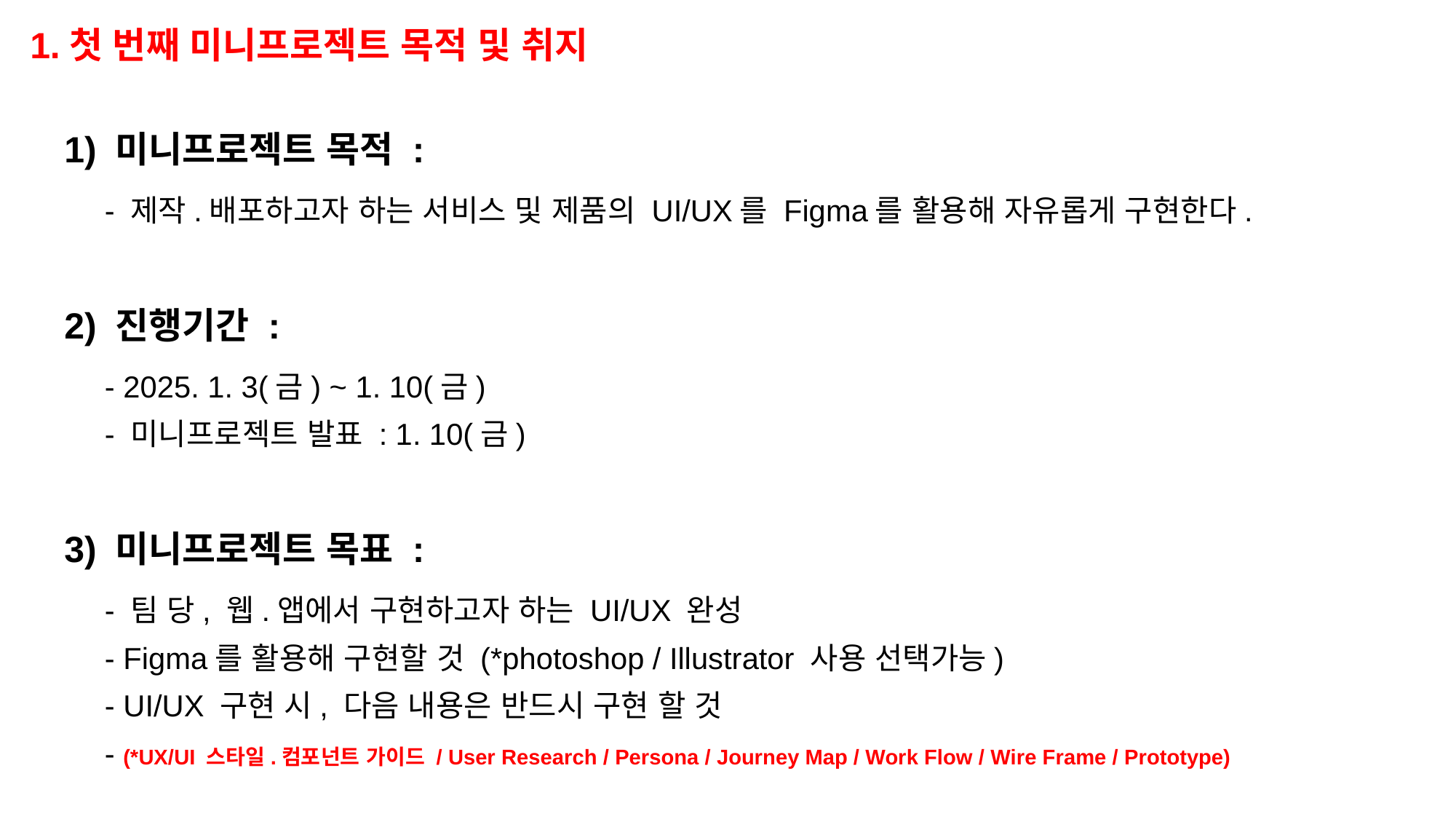

1.첫 번째 미니프로젝트 목적 및 취지
1) 미니프로젝트 목적 :
- 제작.배포하고자 하는 서비스 및 제품의 UI/UX를 Figma를 활용해 자유롭게 구현한다.
2) 진행기간 :
- 2025. 1. 3(금) ~ 1. 10(금)
- 미니프로젝트 발표 : 1. 10(금)
3) 미니프로젝트 목표 :
- 팀 당, 웹.앱에서 구현하고자 하는 UI/UX 완성
- Figma를 활용해 구현할 것 (*photoshop / Illustrator 사용 선택가능)
- UI/UX 구현 시, 다음 내용은 반드시 구현 할 것
- (*UX/UI 스타일.컴포넌트 가이드 / User Research / Persona / Journey Map / Work Flow / Wire Frame / Prototype)